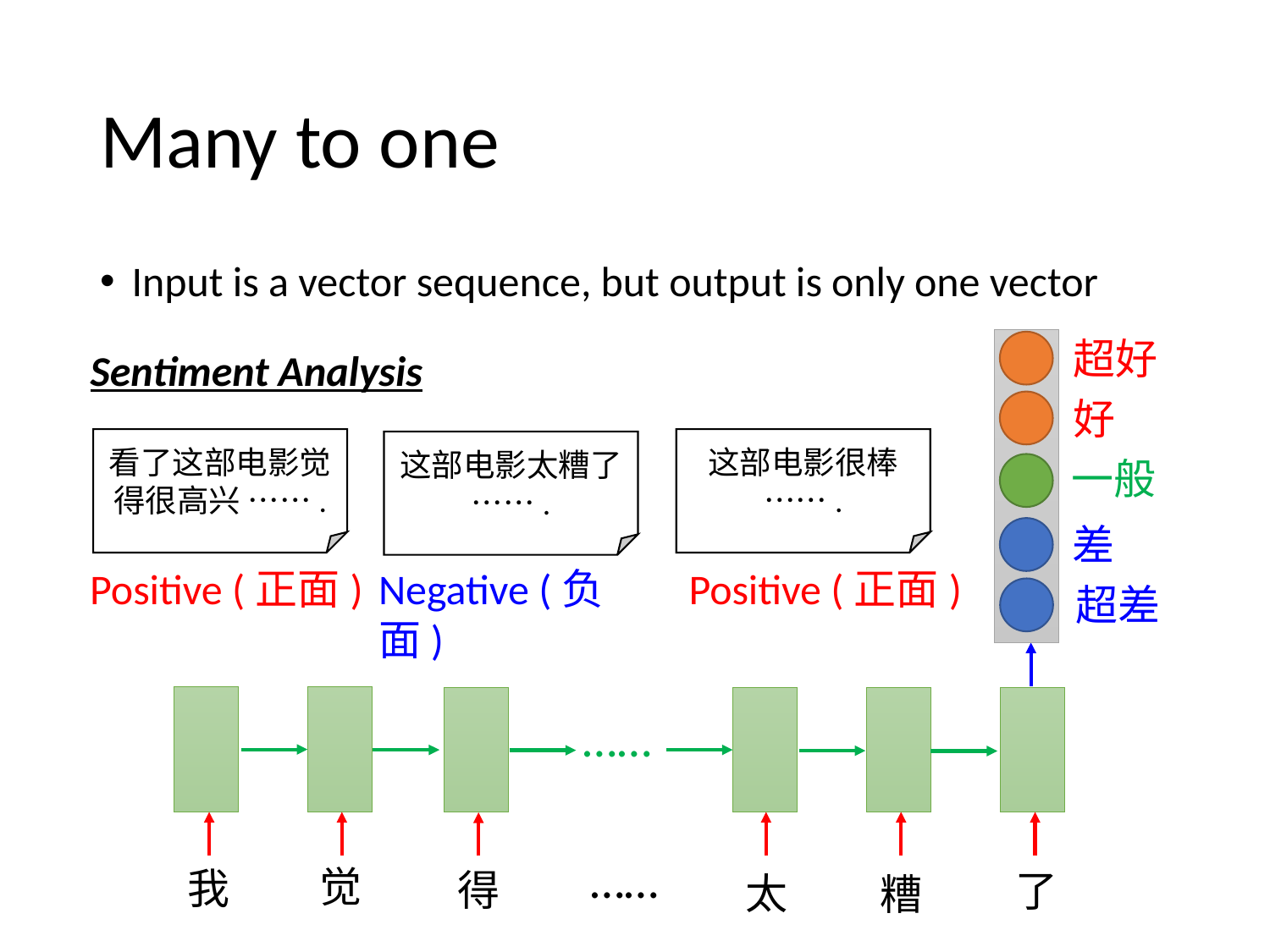

# Many to one
Input is a vector sequence, but output is only one vector
超好

Sentiment Analysis
好
看了这部电影觉得很高兴 …….
这部电影很棒 …….
这部电影太糟了…….
一般
差
Negative (负面)
Positive (正面)
Positive (正面)
超差

……
……
觉
我
得
了
太
糟